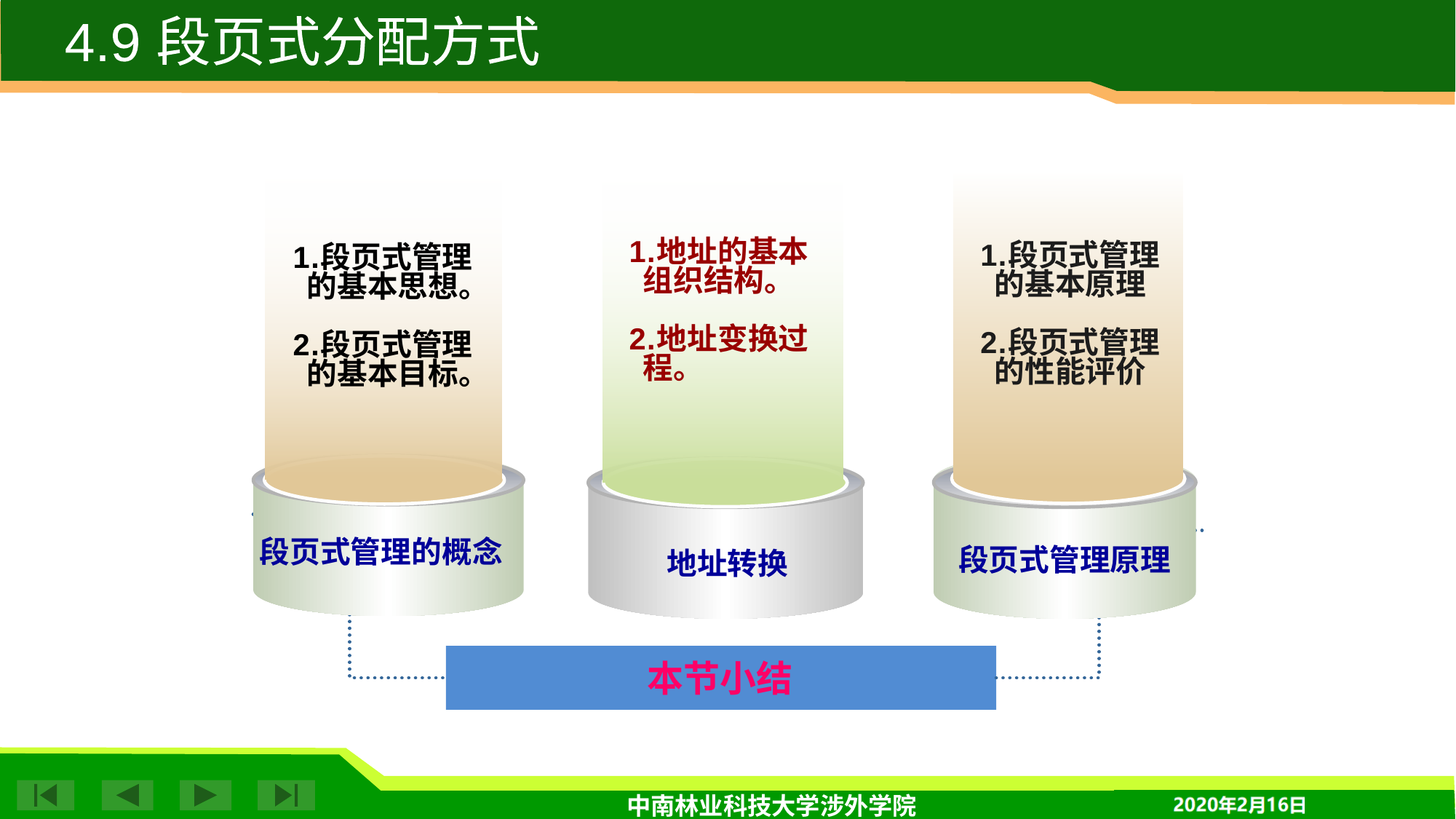

4.9 段页式分配方式

地址的基本组织结构。

地址变换过程。

段页式管理的基本原理

段页式管理的性能评价

段页式管理的基本思想。

段页式管理的基本目标。

段页式管理的概念
段页式管理原理
地址转换

本节小结